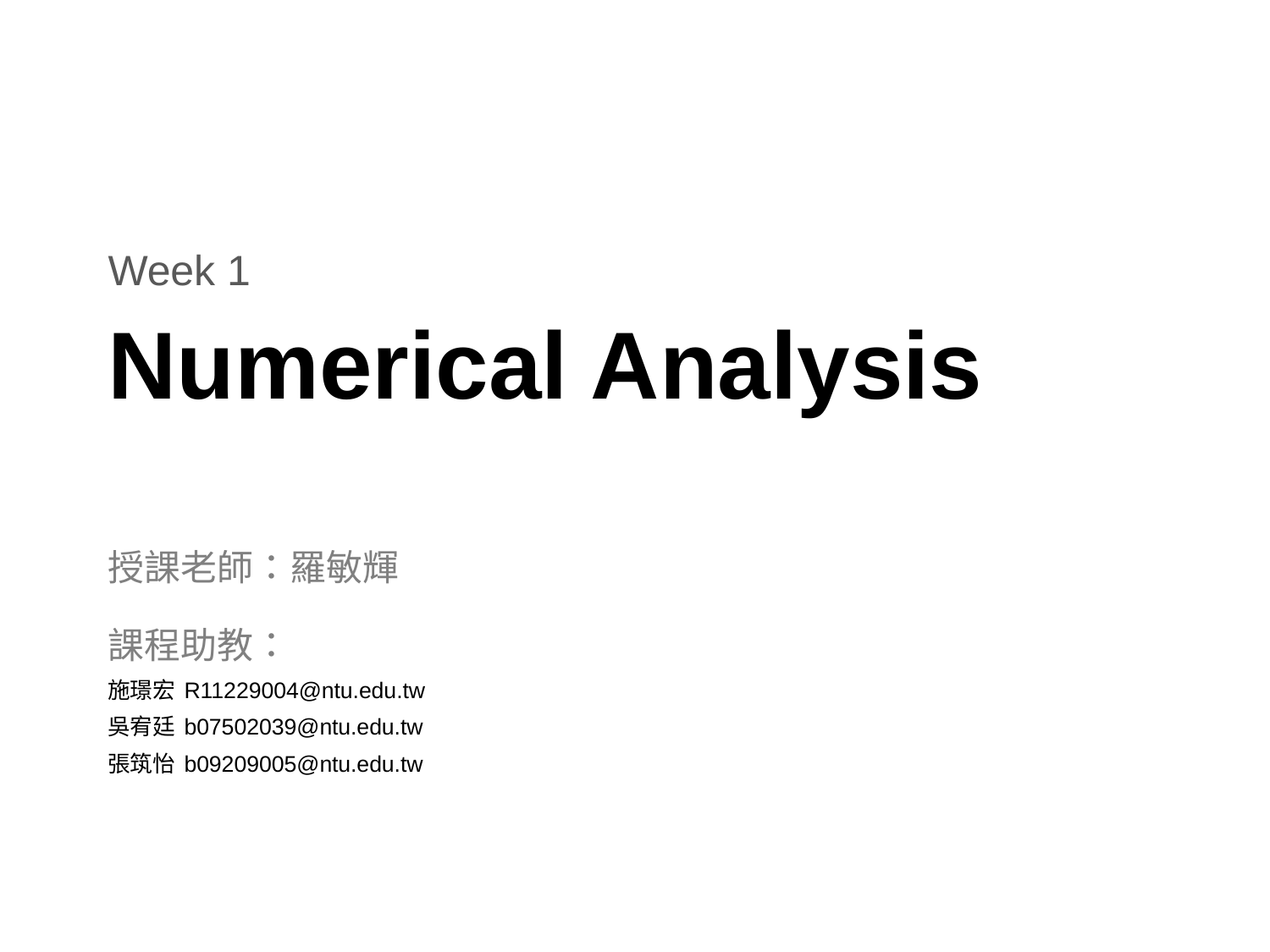

Week 1
# Numerical Analysis
授課老師：羅敏輝
課程助教：
施璟宏 R11229004@ntu.edu.tw
吳宥廷 b07502039@ntu.edu.tw
張筑怡 b09209005@ntu.edu.tw